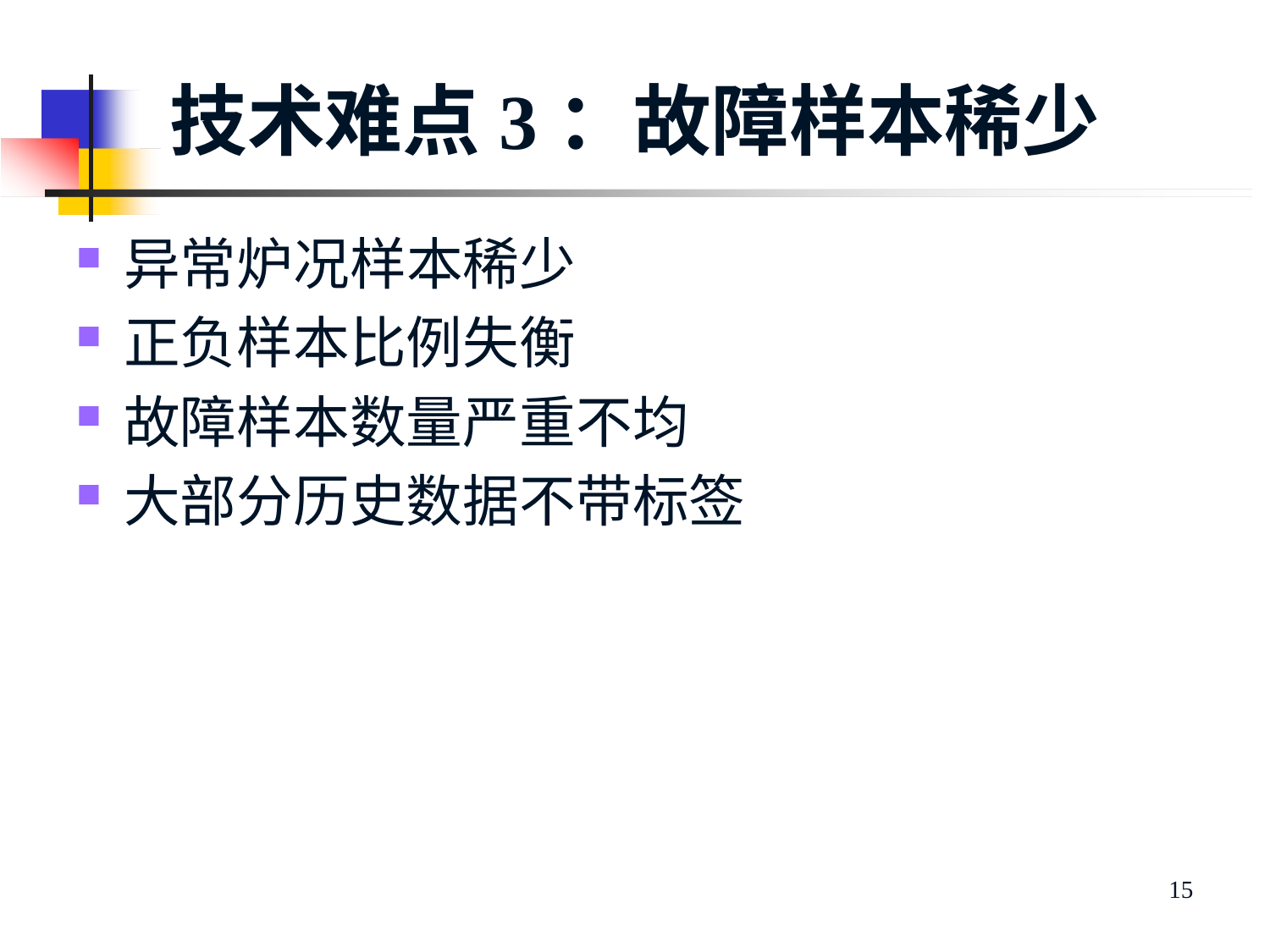

# 技术难点3：故障样本稀少
异常炉况样本稀少
正负样本比例失衡
故障样本数量严重不均
大部分历史数据不带标签

15